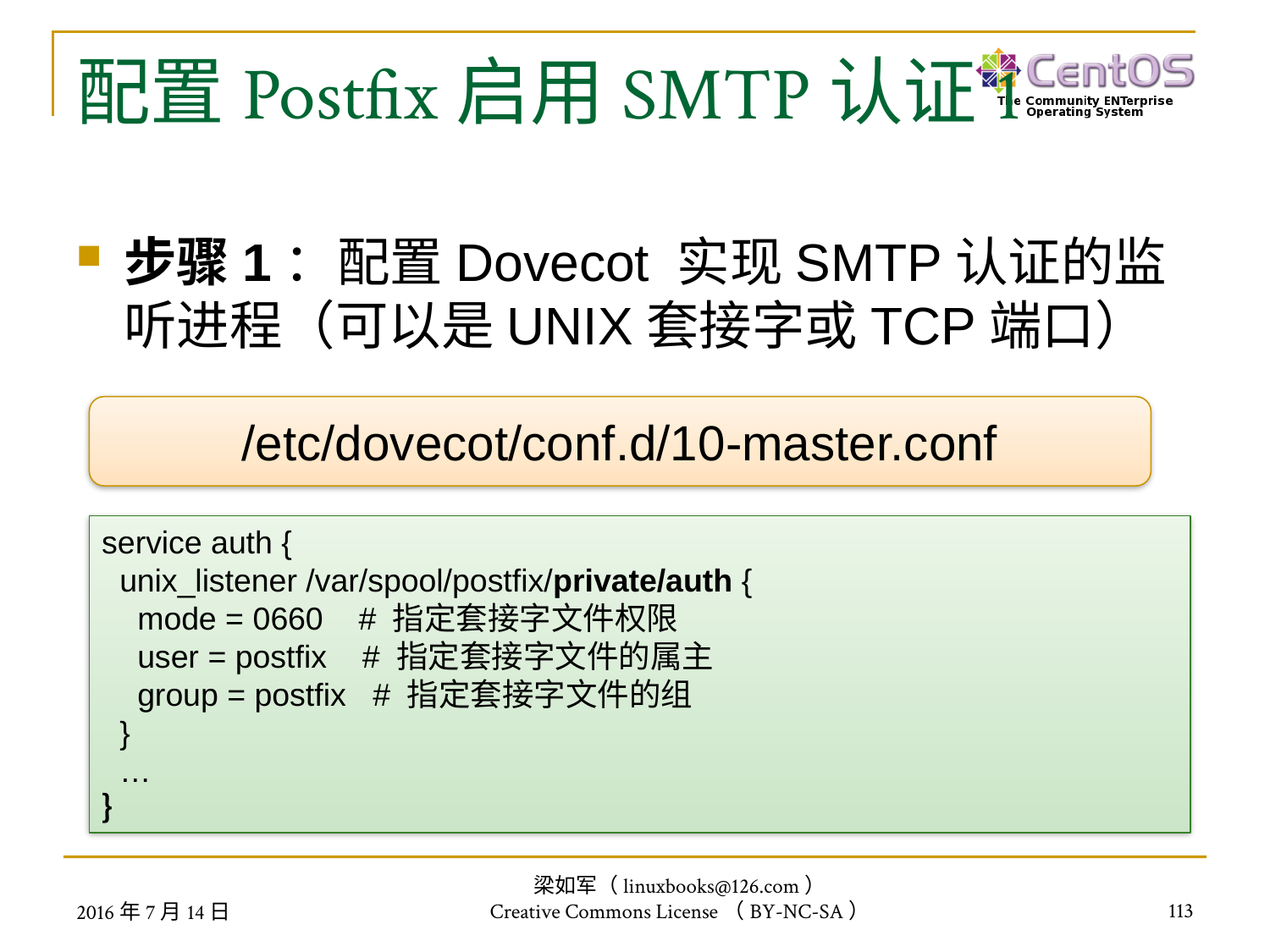

# 配置Postfix启用SMTP认证1
步骤1：配置Dovecot 实现SMTP认证的监听进程（可以是UNIX套接字或TCP端口）

/etc/dovecot/conf.d/10-master.conf
service auth {
  unix_listener /var/spool/postfix/private/auth {
    mode = 0660    # 指定套接字文件权限
    user = postfix    # 指定套接字文件的属主
    group = postfix   # 指定套接字文件的组
  }
  …
｝
梁如军（linuxbooks@126.com）
Creative Commons License（BY-NC-SA）
2016年7月14日
113